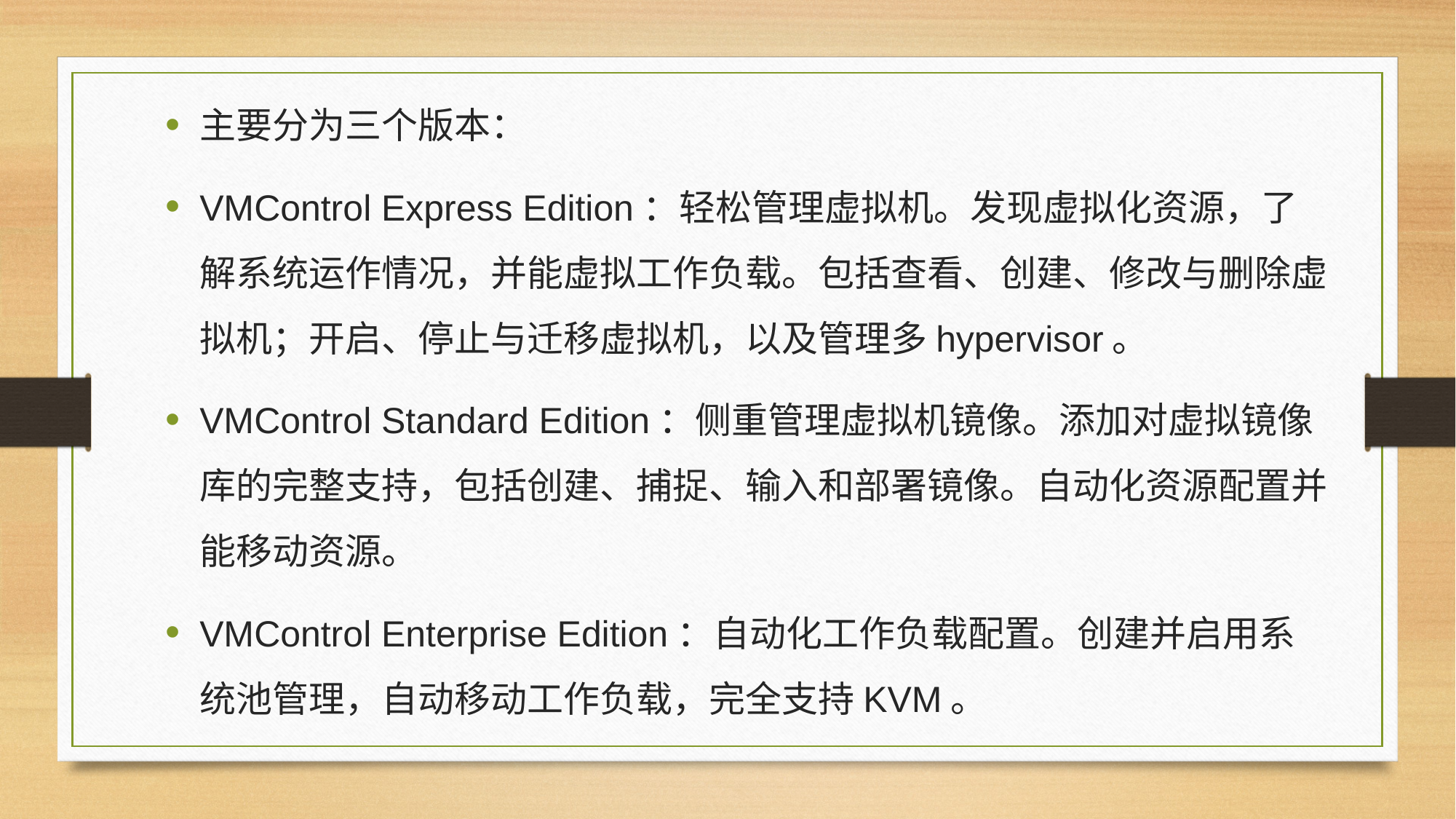

主要分为三个版本：
VMControl Express Edition：轻松管理虚拟机。发现虚拟化资源，了解系统运作情况，并能虚拟工作负载。包括查看、创建、修改与删除虚拟机；开启、停止与迁移虚拟机，以及管理多hypervisor。
VMControl Standard Edition：侧重管理虚拟机镜像。添加对虚拟镜像库的完整支持，包括创建、捕捉、输入和部署镜像。自动化资源配置并能移动资源。
VMControl Enterprise Edition：自动化工作负载配置。创建并启用系统池管理，自动移动工作负载，完全支持KVM。